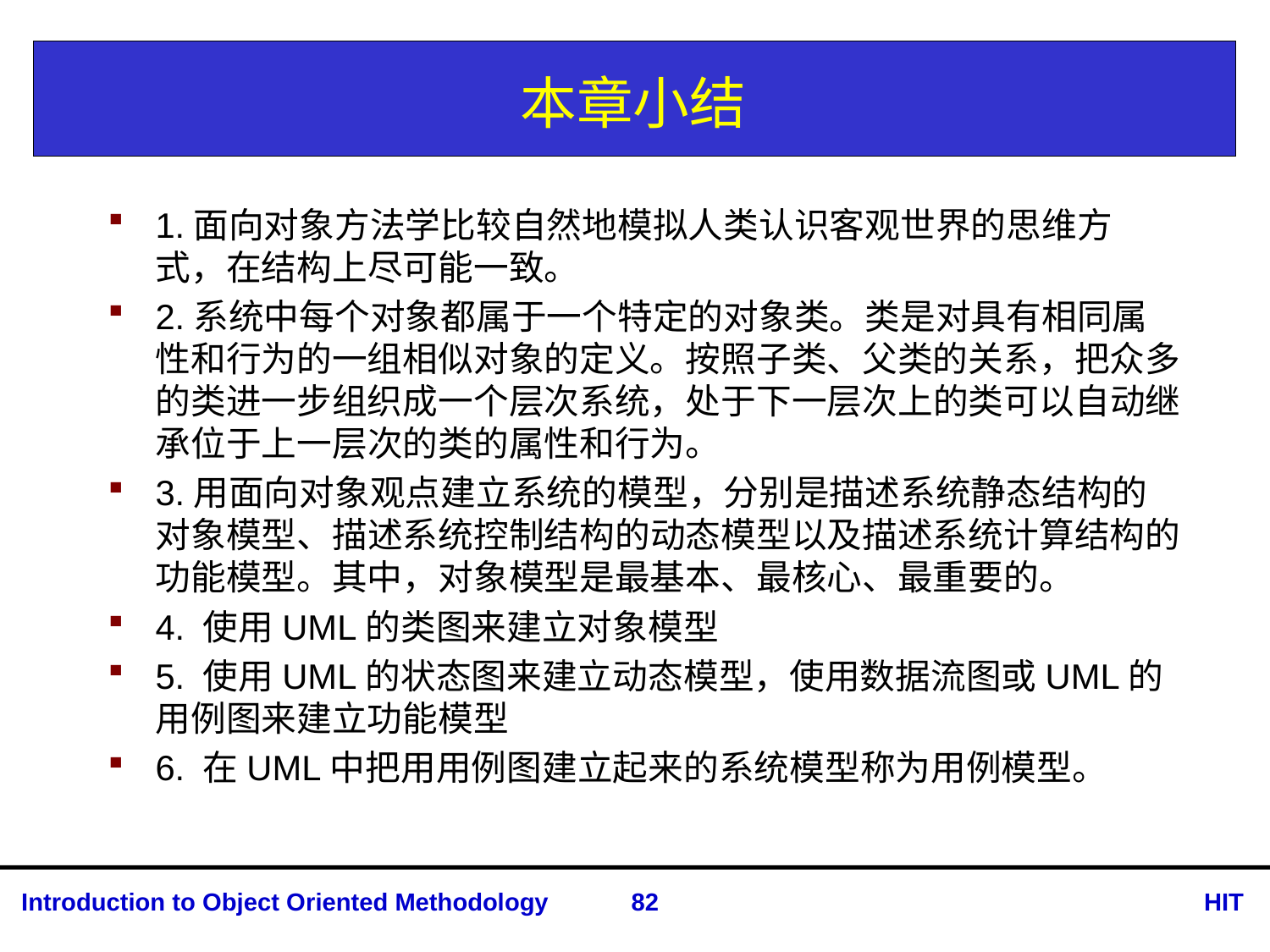

# 本章小结
1.面向对象方法学比较自然地模拟人类认识客观世界的思维方式，在结构上尽可能一致。
2.系统中每个对象都属于一个特定的对象类。类是对具有相同属性和行为的一组相似对象的定义。按照子类、父类的关系，把众多的类进一步组织成一个层次系统，处于下一层次上的类可以自动继承位于上一层次的类的属性和行为。
3.用面向对象观点建立系统的模型，分别是描述系统静态结构的对象模型、描述系统控制结构的动态模型以及描述系统计算结构的功能模型。其中，对象模型是最基本、最核心、最重要的。
4. 使用UML的类图来建立对象模型
5. 使用UML的状态图来建立动态模型，使用数据流图或UML的用例图来建立功能模型
6. 在UML中把用用例图建立起来的系统模型称为用例模型。